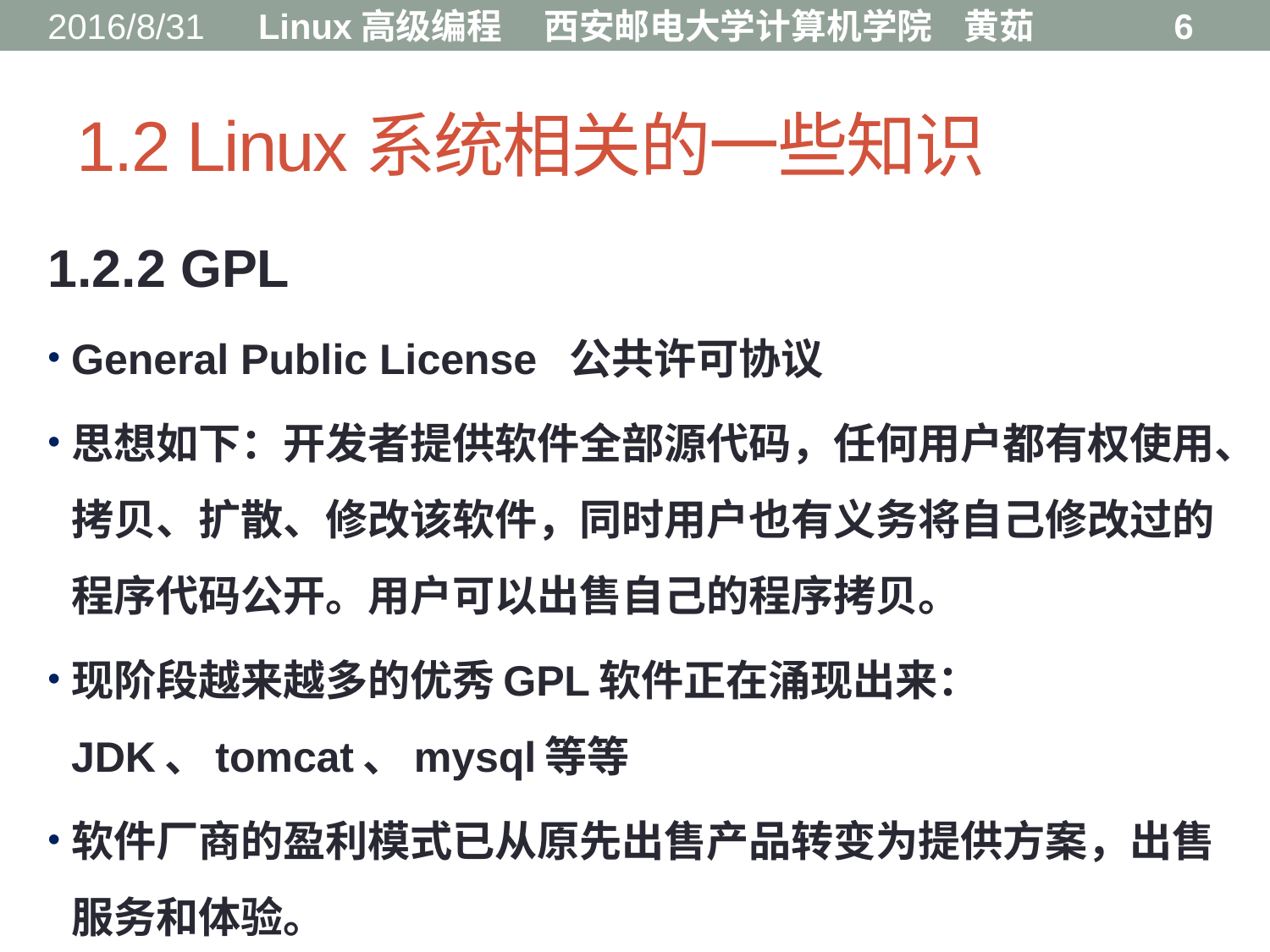

2016/8/31
Linux高级编程    西安邮电大学计算机学院   黄茹
6
# 1.2 Linux系统相关的一些知识
1.2.2 GPL
General Public License  公共许可协议
思想如下：开发者提供软件全部源代码，任何用户都有权使用、拷贝、扩散、修改该软件，同时用户也有义务将自己修改过的程序代码公开。用户可以出售自己的程序拷贝。
现阶段越来越多的优秀GPL软件正在涌现出来：JDK、tomcat、mysql等等
软件厂商的盈利模式已从原先出售产品转变为提供方案，出售服务和体验。